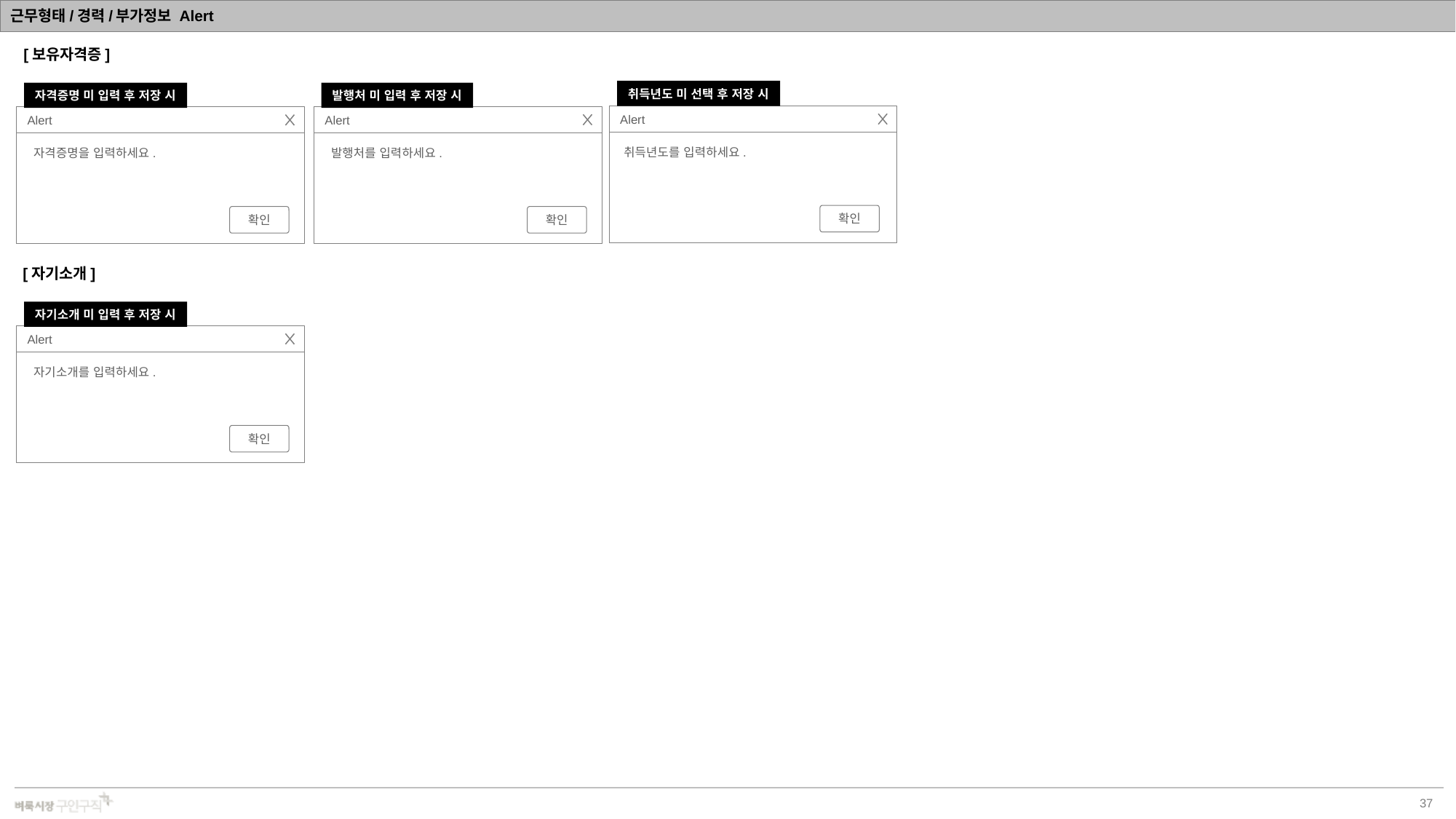

# 근무형태/경력/부가정보 Alert
[보유자격증]
취득년도 미 선택 후 저장 시
자격증명 미 입력 후 저장 시
발행처 미 입력 후 저장 시
Alert

취득년도를 입력하세요.

확인
Abort
Cancel
Alert

발행처를 입력하세요.

Abort
Cancel
확인
Alert

자격증명을 입력하세요.

Abort
Cancel
확인
[자기소개]
자기소개 미 입력 후 저장 시
Alert

자기소개를 입력하세요.

Abort
Cancel
확인